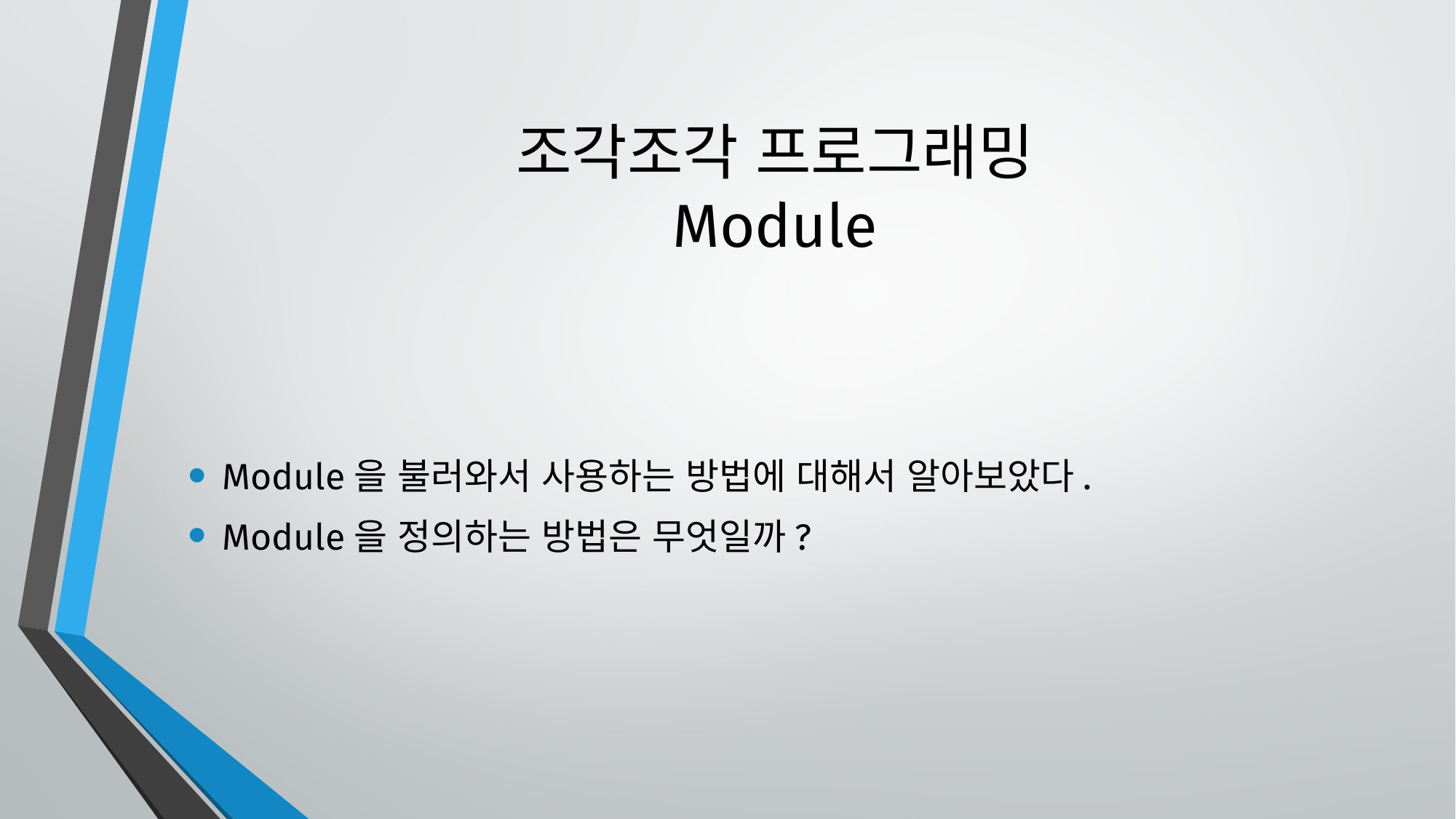

# 조각조각 프로그래밍 Module
Module을 불러와서 사용하는 방법에 대해서 알아보았다.
Module을 정의하는 방법은 무엇일까?